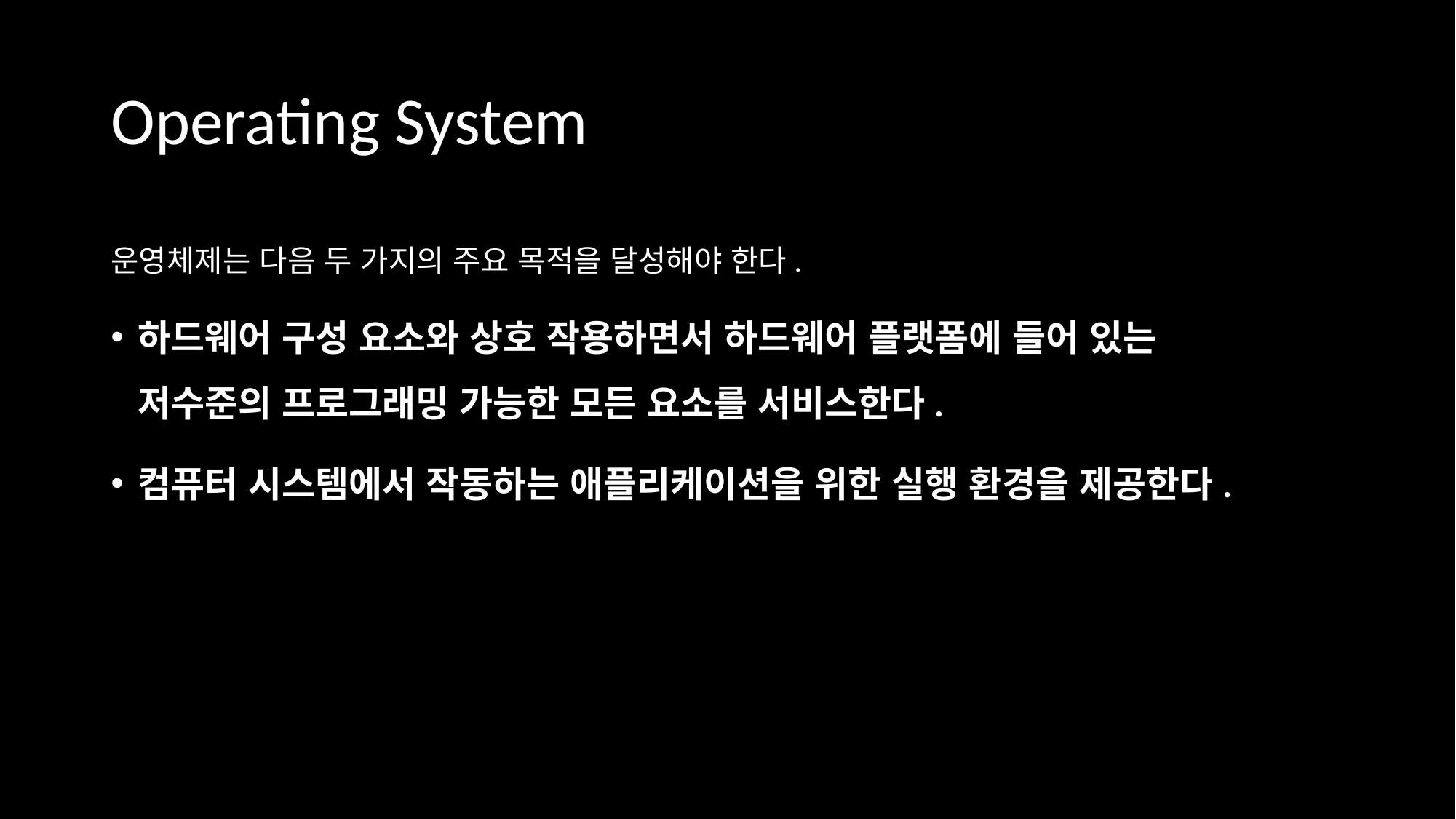

# Operating System
운영체제는 다음 두 가지의 주요 목적을 달성해야 한다.
하드웨어 구성 요소와 상호 작용하면서 하드웨어 플랫폼에 들어 있는
저수준의 프로그래밍 가능한 모든 요소를 서비스한다.
컴퓨터 시스템에서 작동하는 애플리케이션을 위한 실행 환경을 제공한다.